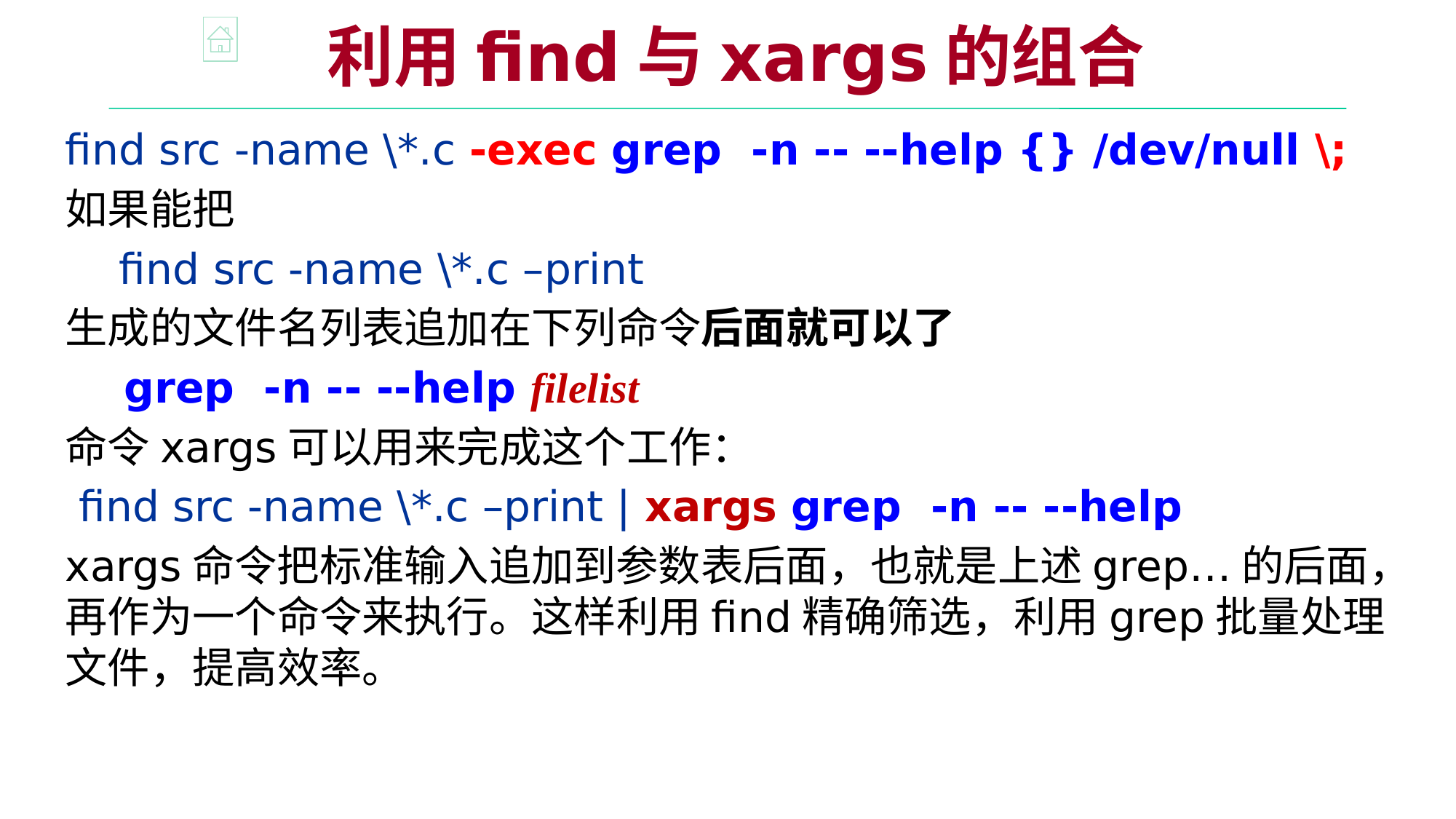

利用find与xargs的组合

find src -name \*.c -exec grep  -n -- --help {} /dev/null \;
如果能把
    find src -name \*.c –print
生成的文件名列表追加在下列命令后面就可以了
    grep  -n -- --help filelist
命令xargs可以用来完成这个工作：
 find src -name \*.c –print | xargs grep  -n -- --help
xargs命令把标准输入追加到参数表后面，也就是上述grep…的后面，再作为一个命令来执行。这样利用find精确筛选，利用grep批量处理文件，提高效率。